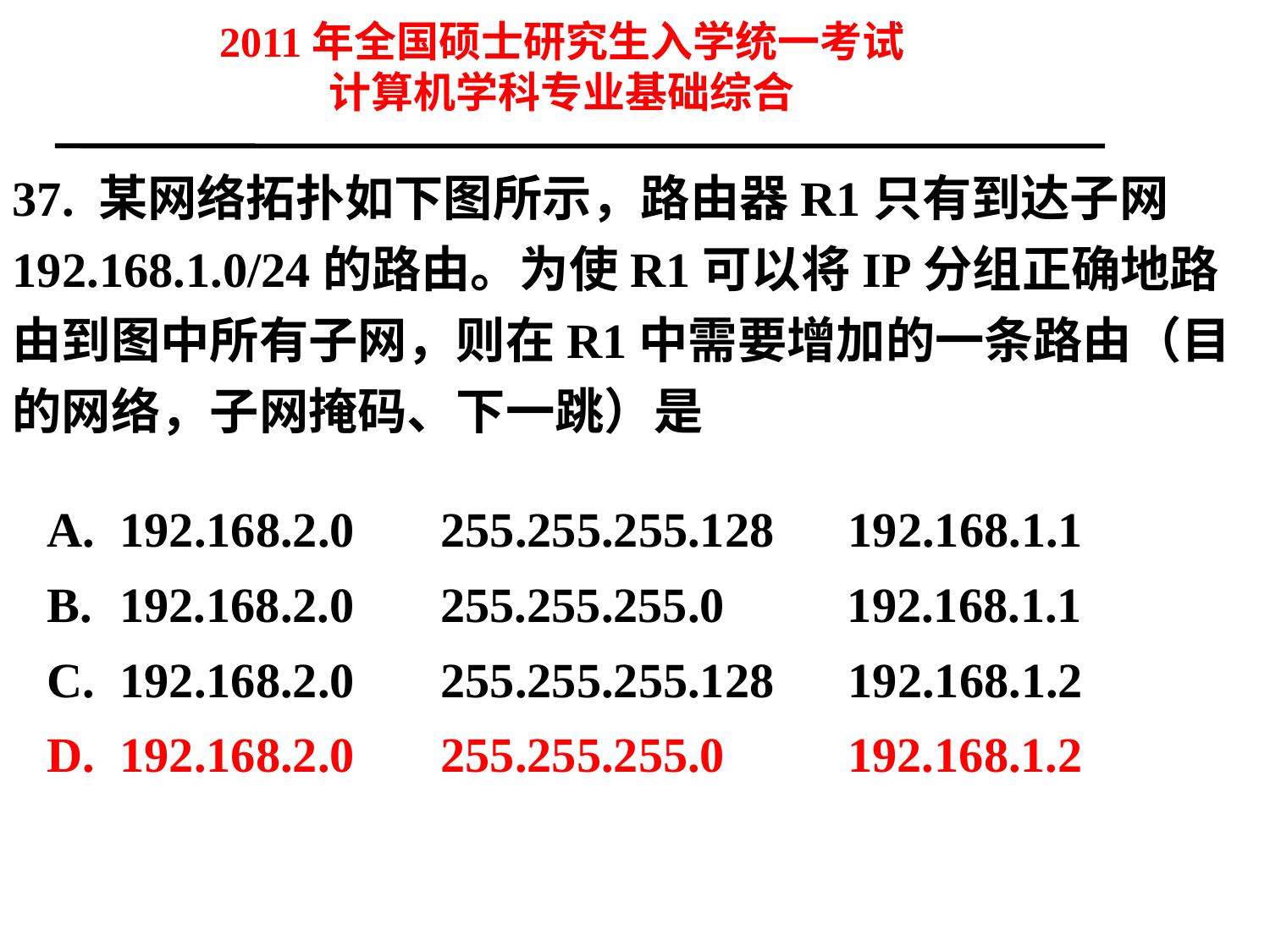

# 2011年全国硕士研究生入学统一考试 计算机学科专业基础综合

37. 某网络拓扑如下图所示，路由器R1只有到达子网192.168.1.0/24的路由。为使R1可以将IP分组正确地路由到图中所有子网，则在R1中需要增加的一条路由（目的网络，子网掩码、下一跳）是
  192.168.2.0       255.255.255.128      192.168.1.1
  192.168.2.0       255.255.255.0          192.168.1.1
  192.168.2.0       255.255.255.128      192.168.1.2
  192.168.2.0       255.255.255.0          192.168.1.2